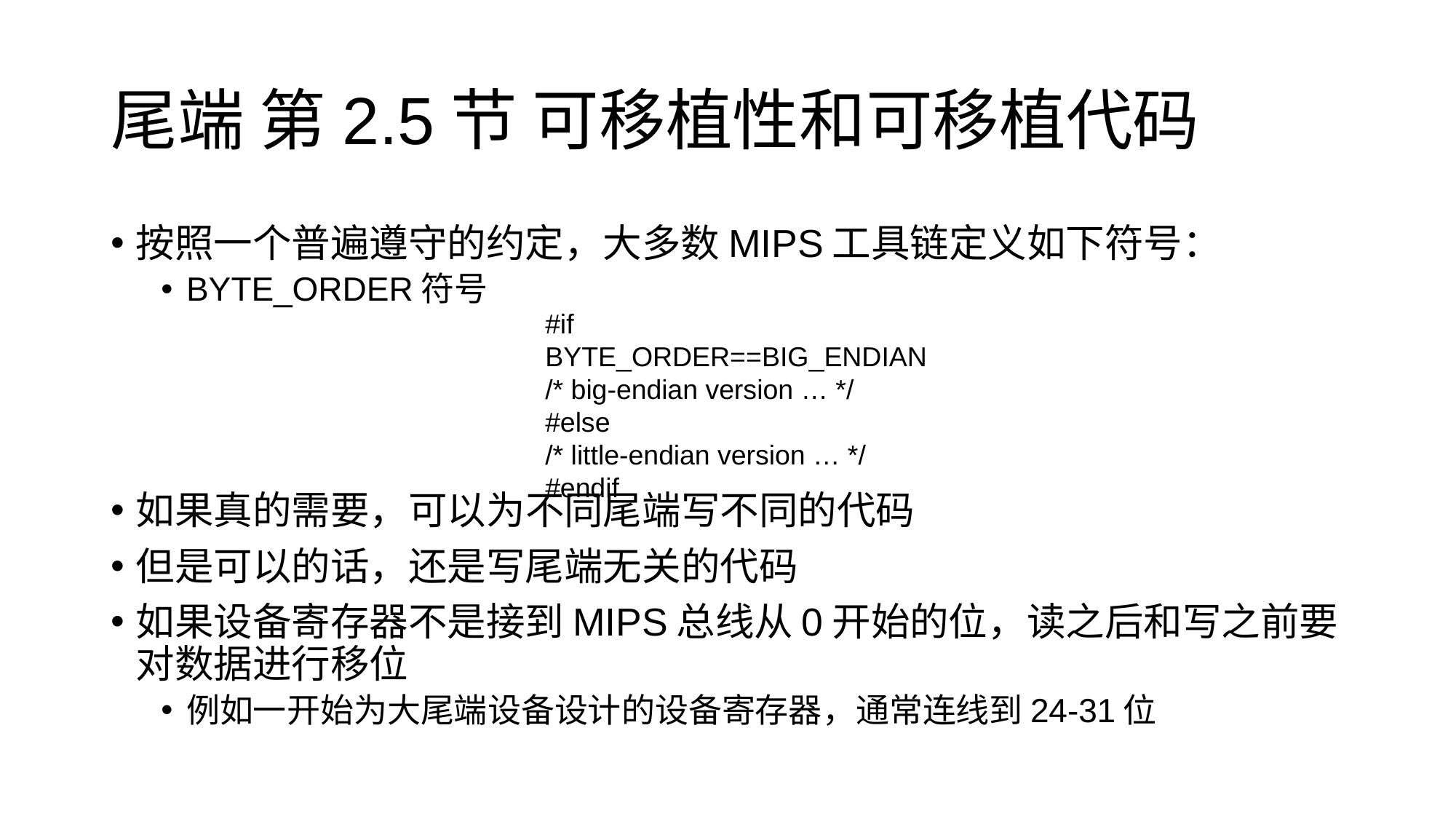

# 尾端 第2.5节 可移植性和可移植代码
按照一个普遍遵守的约定，大多数MIPS工具链定义如下符号：
BYTE_ORDER符号

如果真的需要，可以为不同尾端写不同的代码
但是可以的话，还是写尾端无关的代码
如果设备寄存器不是接到MIPS总线从0开始的位，读之后和写之前要对数据进行移位
例如一开始为大尾端设备设计的设备寄存器，通常连线到24-31位

#if BYTE_ORDER==BIG_ENDIAN
/* big-endian version … */
#else
/* little-endian version … */
#endif